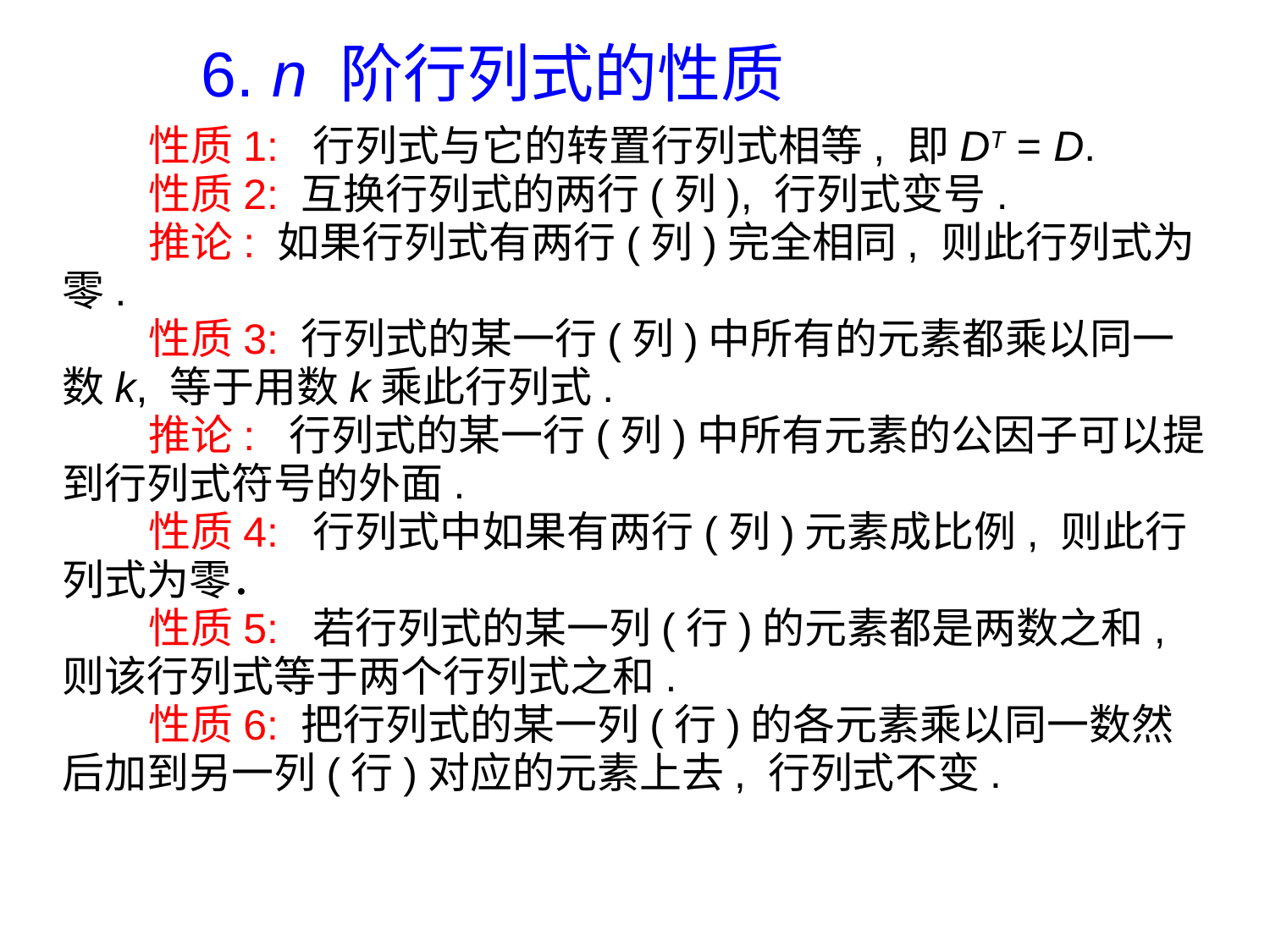

6. n 阶行列式的性质
        性质1:  行列式与它的转置行列式相等, 即DT = D.
        性质2: 互换行列式的两行(列), 行列式变号.
        推论: 如果行列式有两行(列)完全相同, 则此行列式为零.
        性质3: 行列式的某一行(列)中所有的元素都乘以同一数k, 等于用数k乘此行列式.
        推论:  行列式的某一行(列)中所有元素的公因子可以提到行列式符号的外面.
        性质4:  行列式中如果有两行(列)元素成比例, 则此行列式为零．
        性质5:  若行列式的某一列(行)的元素都是两数之和, 则该行列式等于两个行列式之和.
        性质6: 把行列式的某一列(行)的各元素乘以同一数然后加到另一列(行)对应的元素上去, 行列式不变.